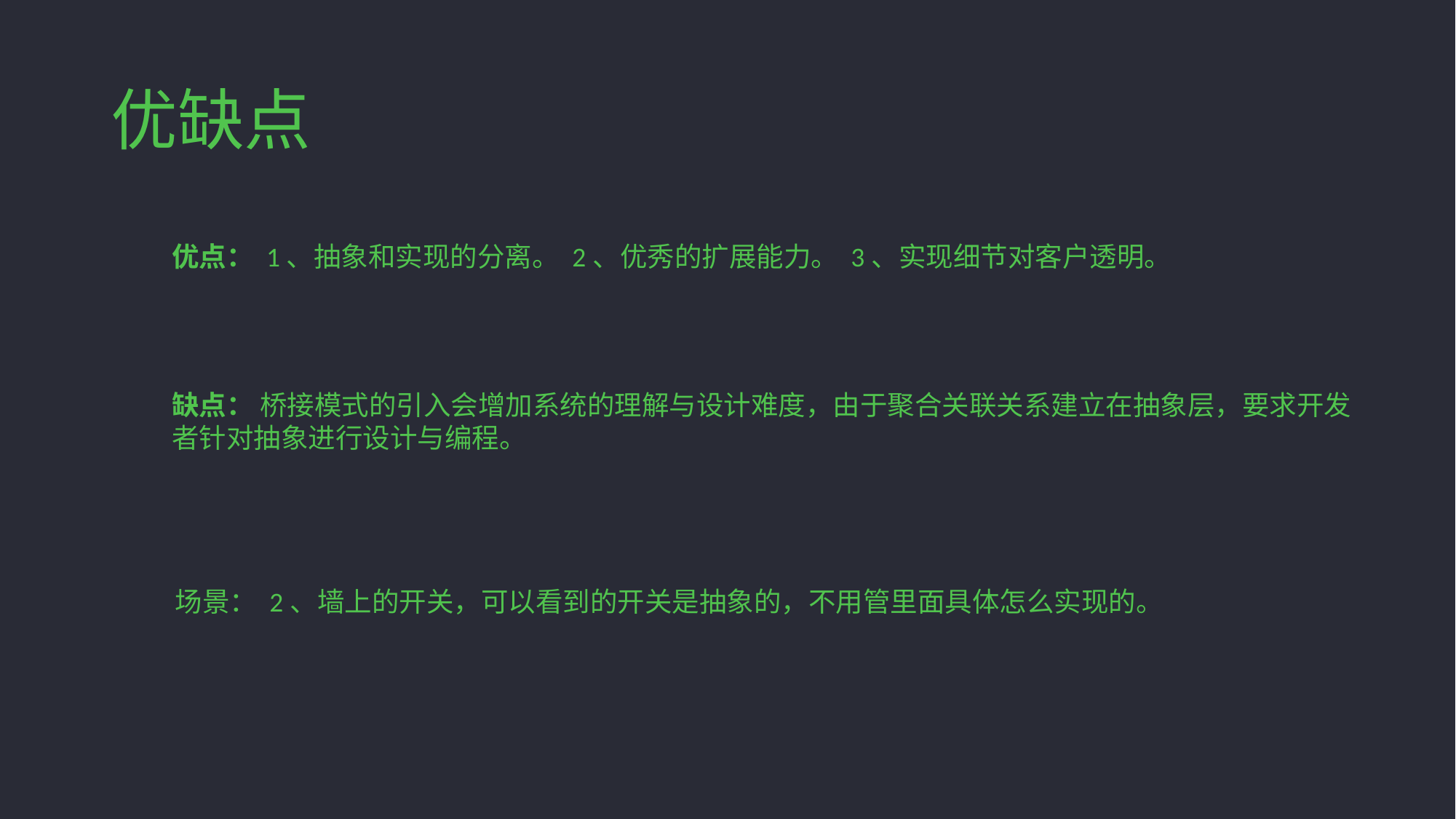

# 优缺点
优点： 1、抽象和实现的分离。 2、优秀的扩展能力。 3、实现细节对客户透明。
缺点： 桥接模式的引入会增加系统的理解与设计难度，由于聚合关联关系建立在抽象层，要求开发者针对抽象进行设计与编程。
场景： 2、墙上的开关，可以看到的开关是抽象的，不用管里面具体怎么实现的。